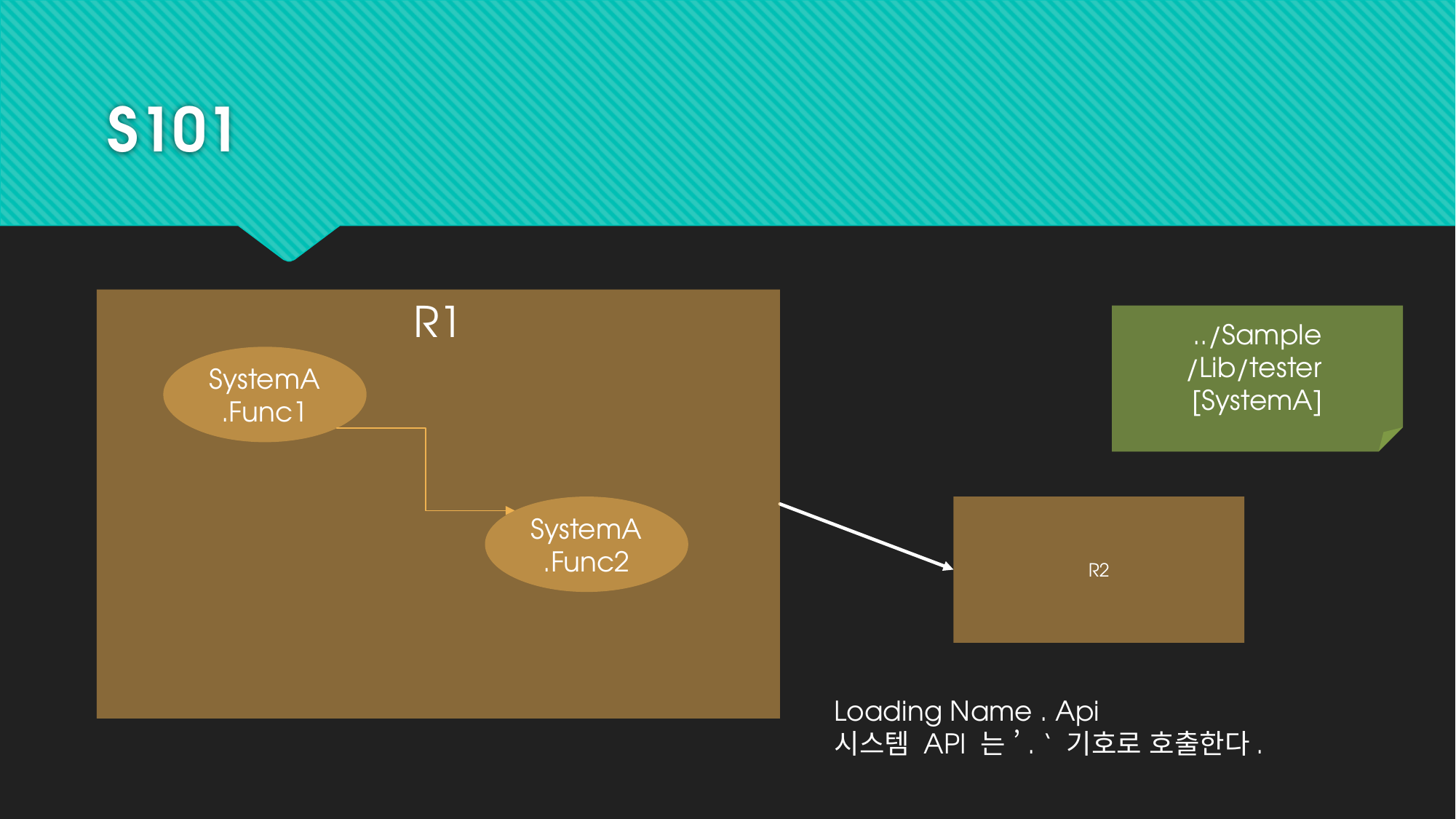

# S101
R1
SystemA .Func1
SystemA .Func2
../Sample
/Lib/tester
[SystemA]
R2
Loading Name . Api
시스템 API 는 ’. ‘ 기호로 호출한다.